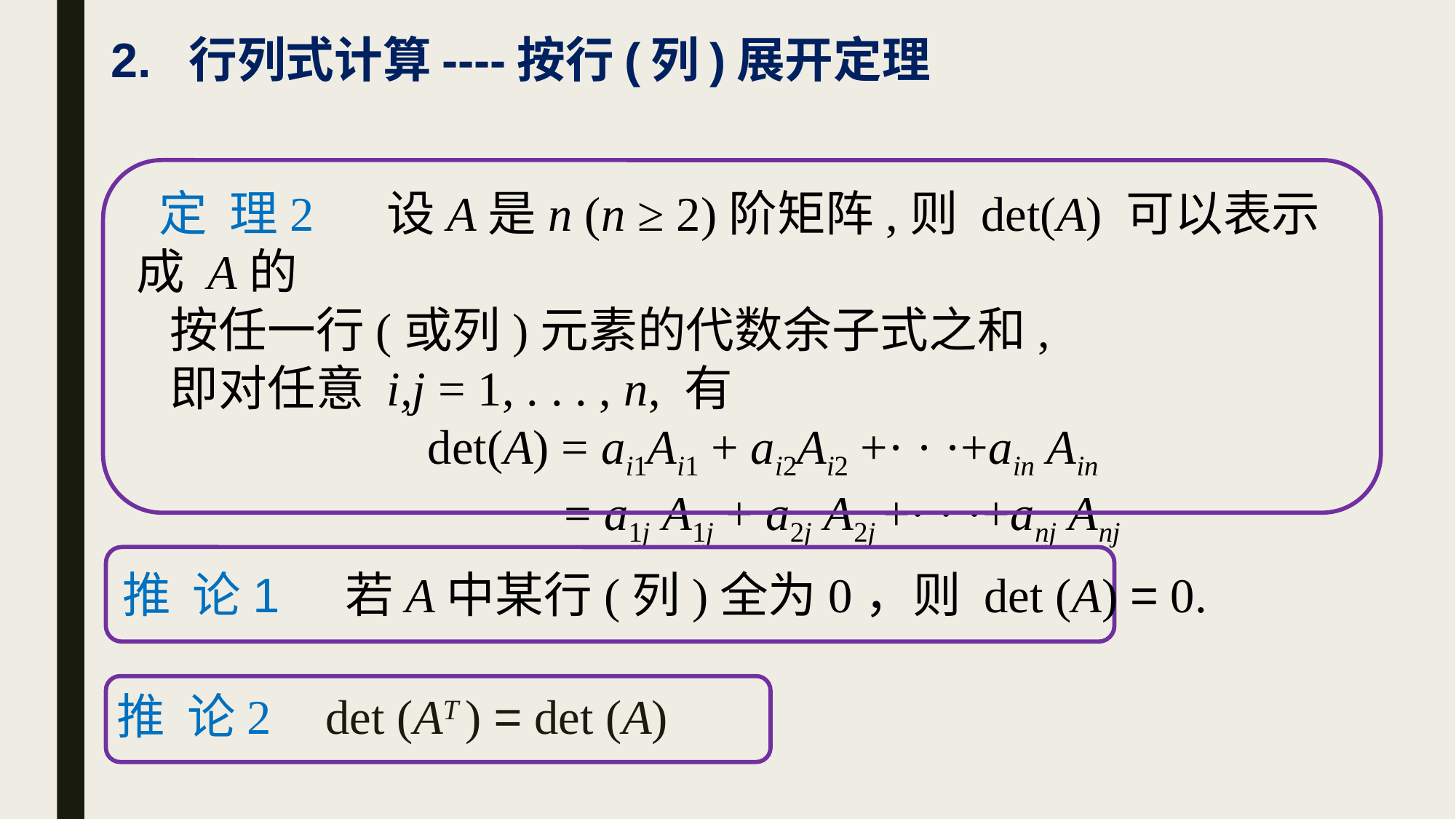

# 2.  行列式计算----按行(列)展开定理

 定  理2     设A是n (n ≥ 2)阶矩阵,则 det(A) 可以表示成 A的
  按任一行(或列)元素的代数余子式之和,
  即对任意 i,j = 1, . . . , n, 有
   det(A) = ai1Ai1 + ai2Ai2 +· · ·+ain Ain
                = a1j A1j + a2j A2j +· · ·+anj Anj

推  论1    若A中某行(列)全为0，则 det (A) = 0.

推  论2    det (AT ) = det (A)